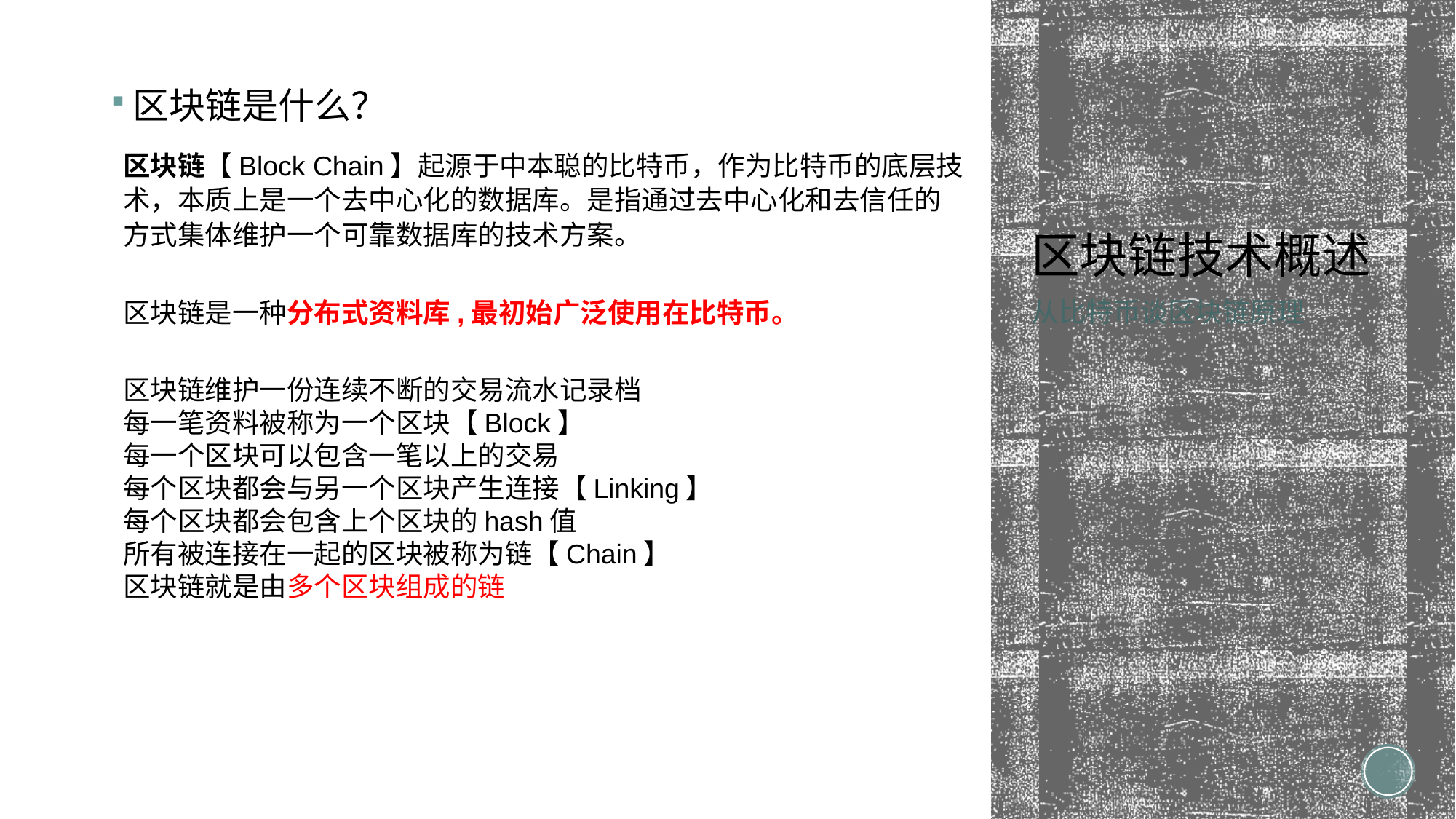

区块链是什么？
# 区块链技术概述
区块链【Block Chain】起源于中本聪的比特币，作为比特币的底层技术，本质上是一个去中心化的数据库。是指通过去中心化和去信任的方式集体维护一个可靠数据库的技术方案。
从比特币谈区块链原理
区块链是一种分布式资料库,最初始广泛使用在比特币。

区块链维护一份连续不断的交易流水记录档
每一笔资料被称为一个区块【Block】
每一个区块可以包含一笔以上的交易
每个区块都会与另一个区块产生连接【Linking】
每个区块都会包含上个区块的hash值
所有被连接在一起的区块被称为链【Chain】
区块链就是由多个区块组成的链